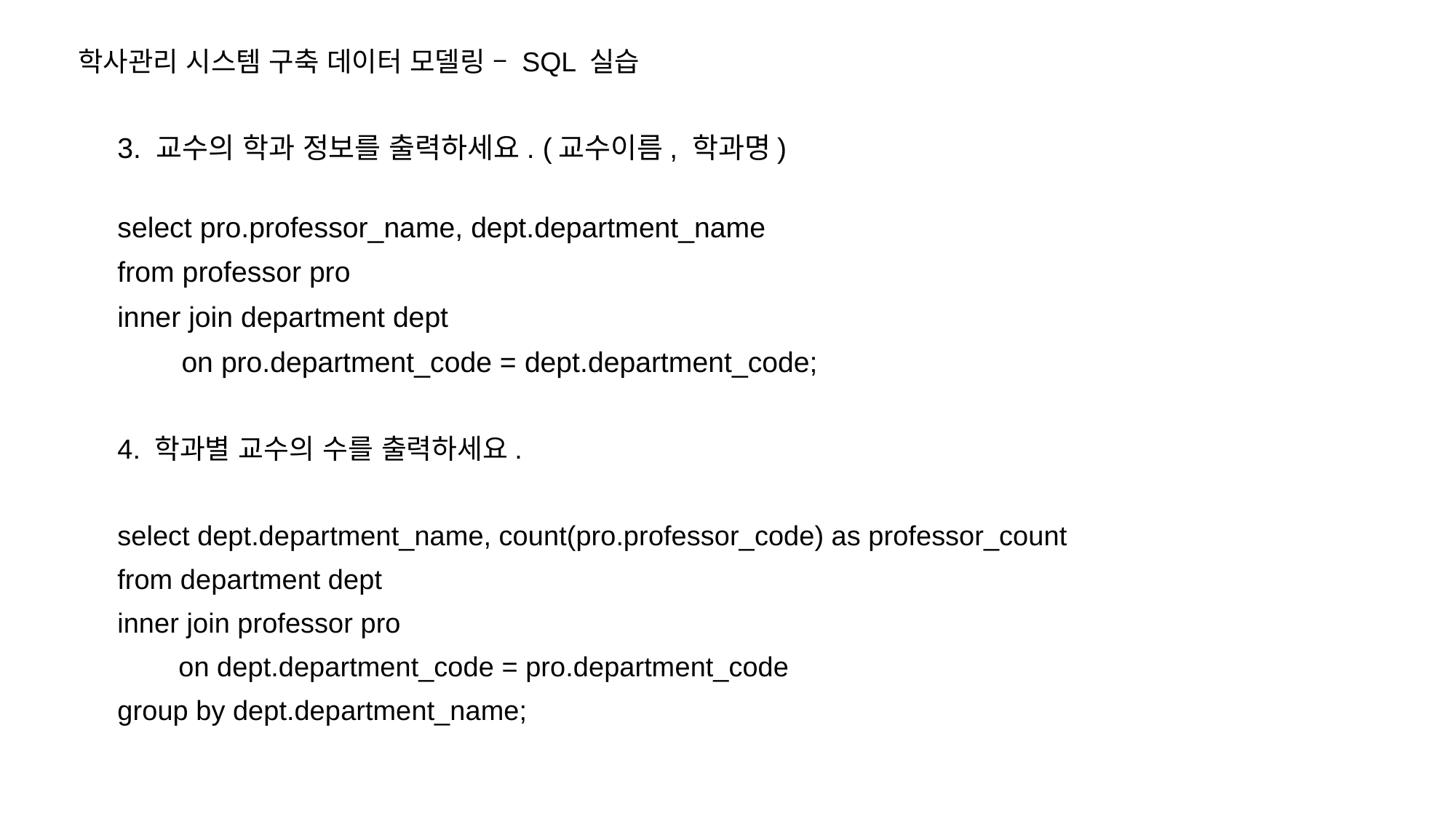

학사관리 시스템 구축 데이터 모델링 – SQL 실습
3. 교수의 학과 정보를 출력하세요. (교수이름, 학과명)
select pro.professor_name, dept.department_name
from professor pro
inner join department dept
        on pro.department_code = dept.department_code;
4. 학과별 교수의 수를 출력하세요.

select dept.department_name, count(pro.professor_code) as professor_count
from department dept
inner join professor pro
        on dept.department_code = pro.department_code
group by dept.department_name;